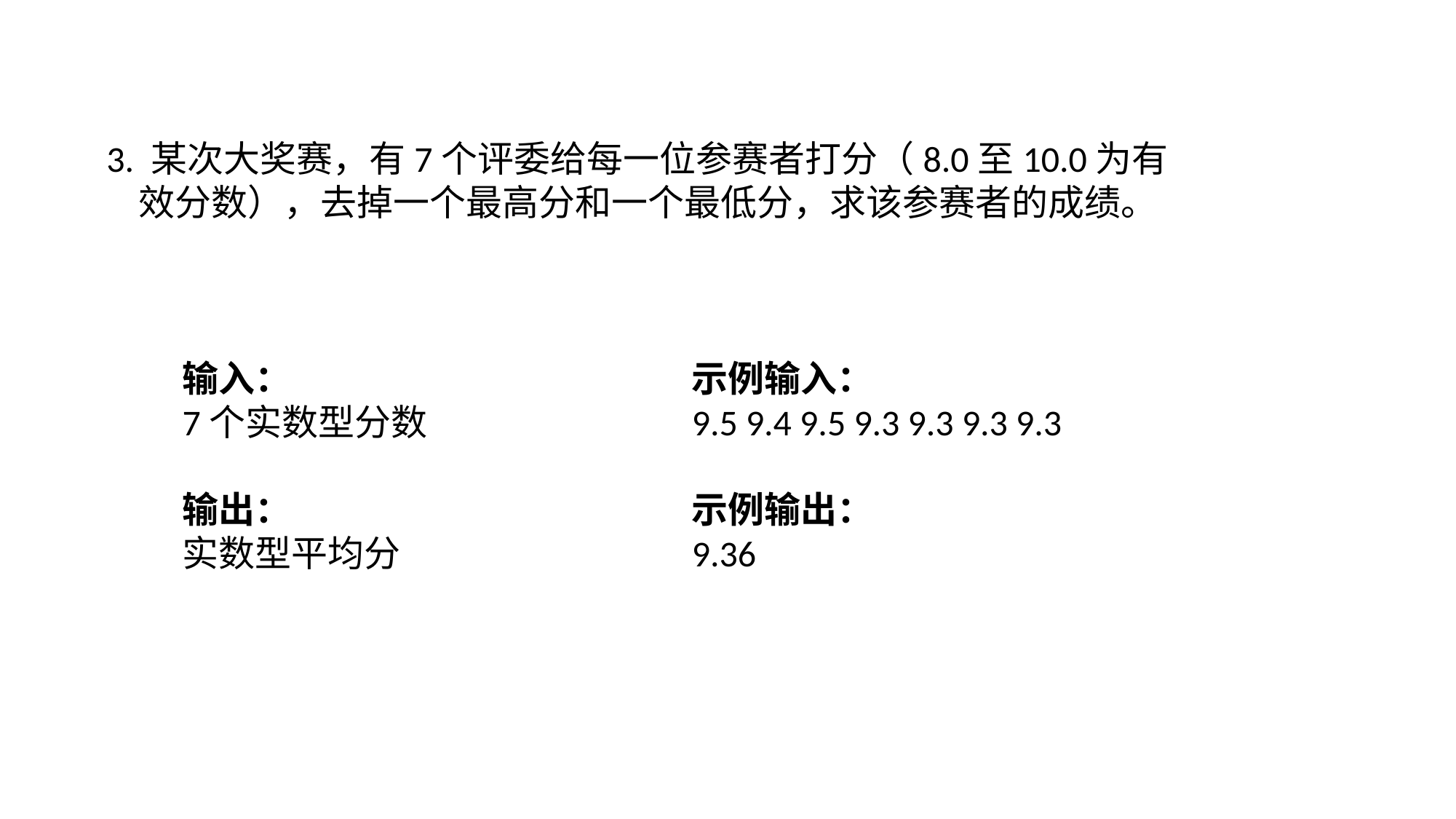

3. 某次大奖赛，有7个评委给每一位参赛者打分（8.0至10.0为有效分数），去掉一个最高分和一个最低分，求该参赛者的成绩。

输入：
7个实数型分数

输出：
实数型平均分
示例输入：
9.5 9.4 9.5 9.3 9.3 9.3 9.3

示例输出：
9.36